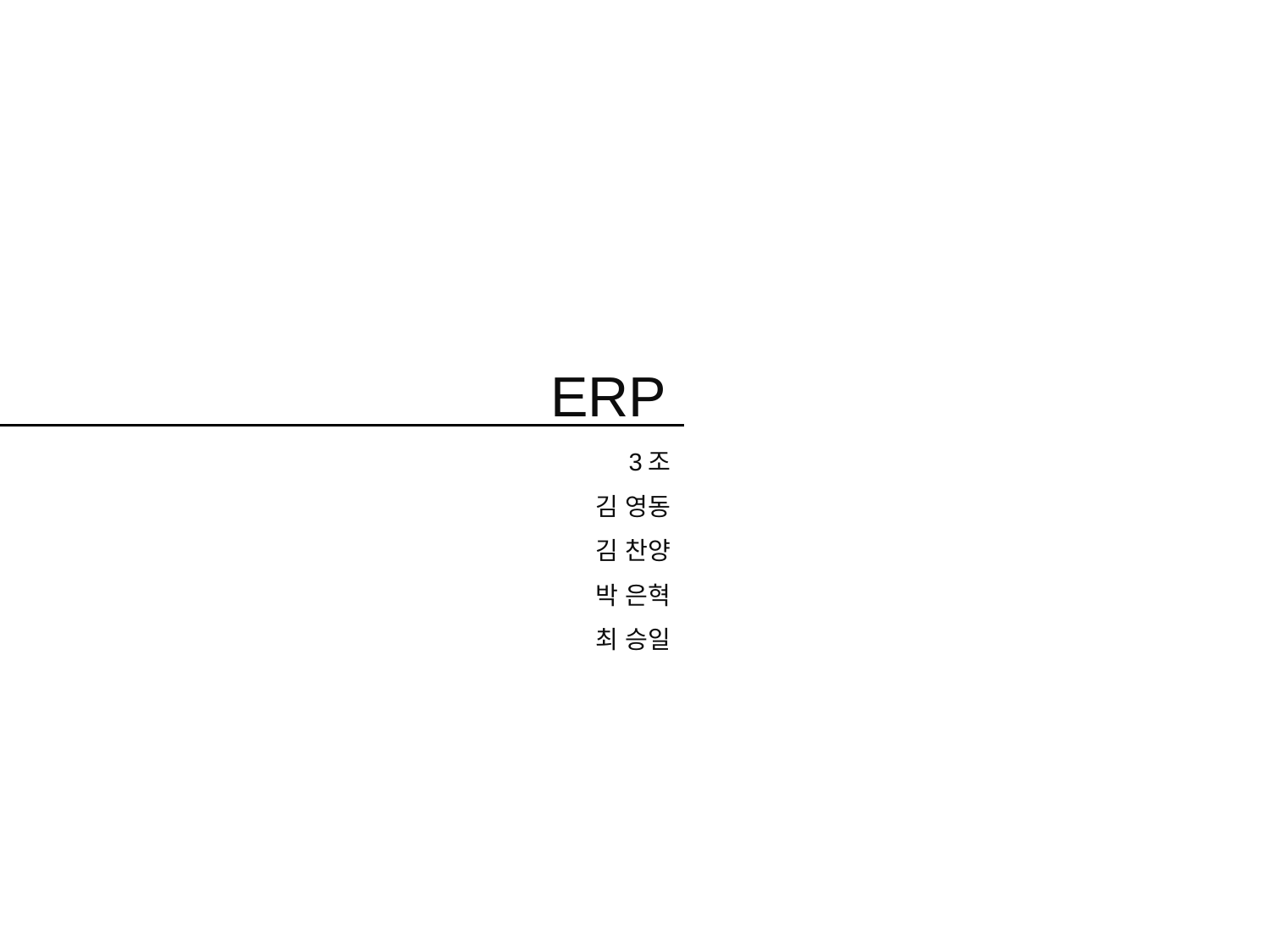

ERP
3조
김 영동
김 찬양
박 은혁
최 승일